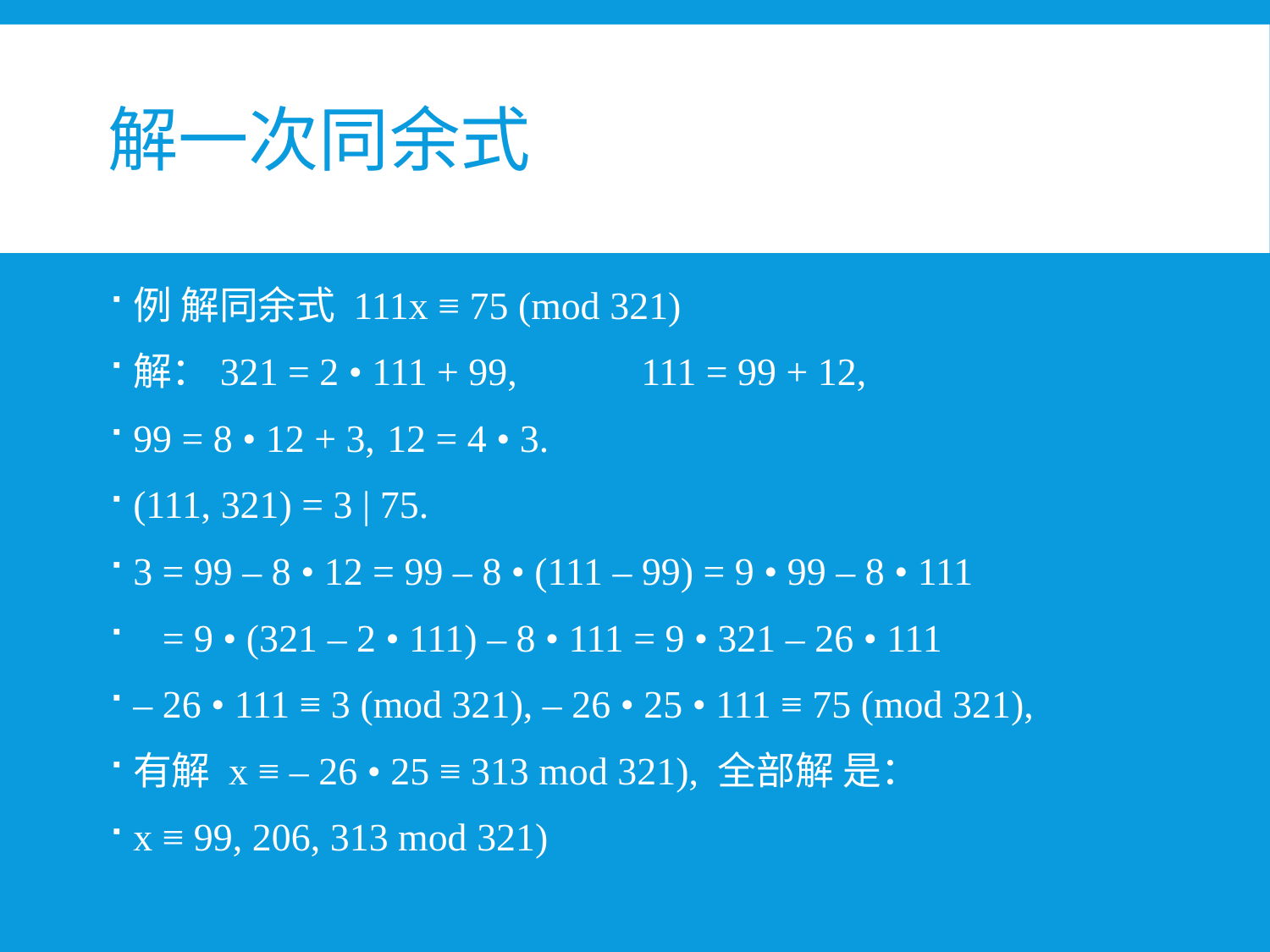

# 解一次同余式
例 解同余式 111x ≡ 75 (mod 321)
解：321 = 2 • 111 + 99,	111 = 99 + 12,
99 = 8 • 12 + 3,	12 = 4 • 3.
(111, 321) = 3 | 75.
3 = 99 – 8 • 12 = 99 – 8 • (111 – 99) = 9 • 99 – 8 • 111
   = 9 • (321 – 2 • 111) – 8 • 111 = 9 • 321 – 26 • 111
– 26 • 111 ≡ 3 (mod 321), – 26 • 25 • 111 ≡ 75 (mod 321),
有解 x ≡ – 26 • 25 ≡ 313 mod 321), 全部解 是：
x ≡ 99, 206, 313 mod 321)